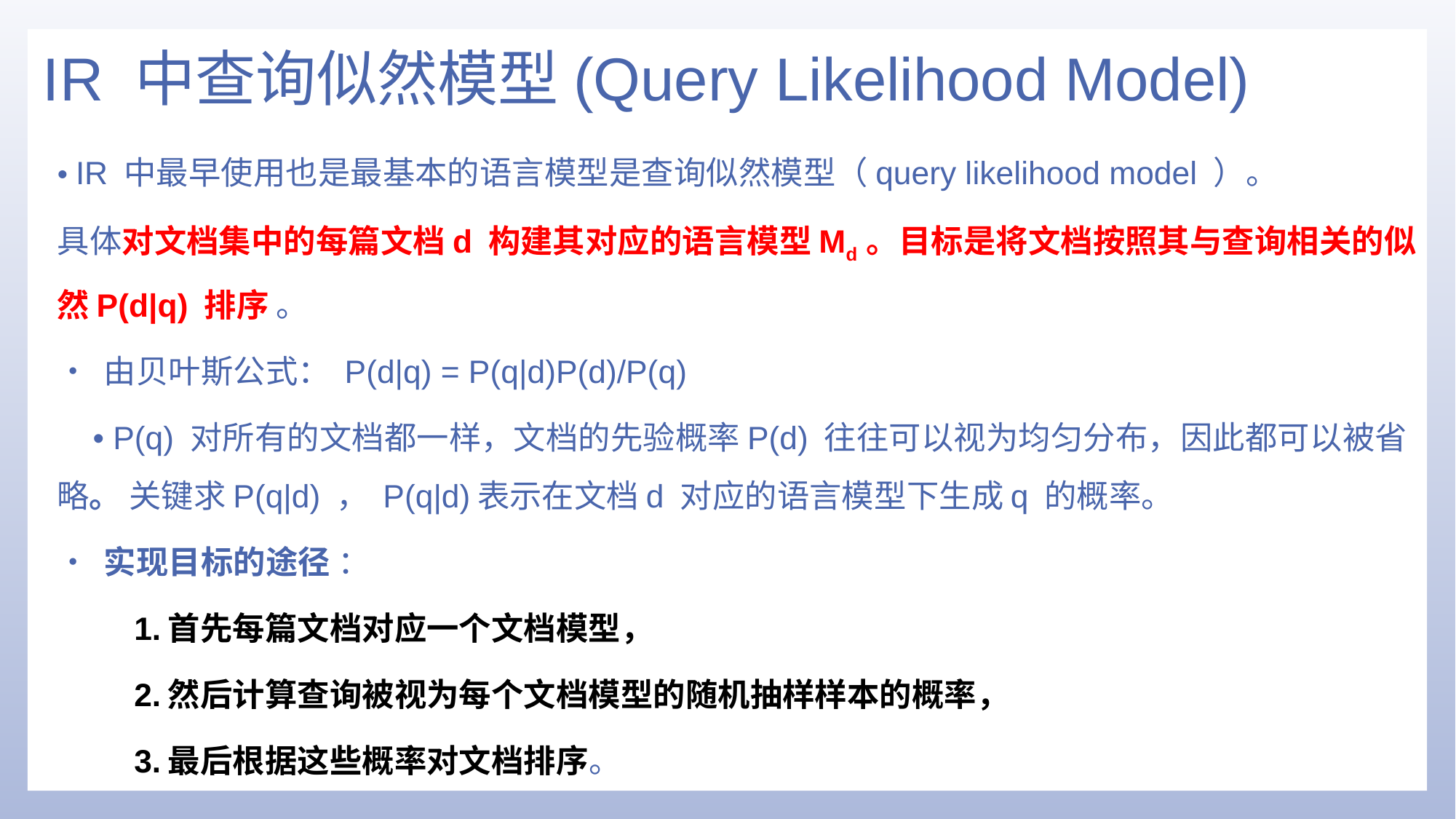

# IR 中查询似然模型(Query Likelihood Model)
• IR 中最早使用也是最基本的语言模型是查询似然模型（query likelihood model ）。
具体对文档集中的每篇文档d 构建其对应的语言模型Md 。目标是将文档按照其与查询相关的似然P(d|q) 排序 。
• 由贝叶斯公式： P(d|q) = P(q|d)P(d)/P(q)
• P(q) 对所有的文档都一样，文档的先验概率P(d) 往往可以视为均匀分布，因此都可以被省略。 关键求P(q|d) ， P(q|d)表示在文档d 对应的语言模型下生成q 的概率。
• 实现目标的途径 ：
1.首先每篇文档对应一个文档模型，
2.然后计算查询被视为每个文档模型的随机抽样样本的概率，
3.最后根据这些概率对文档排序。